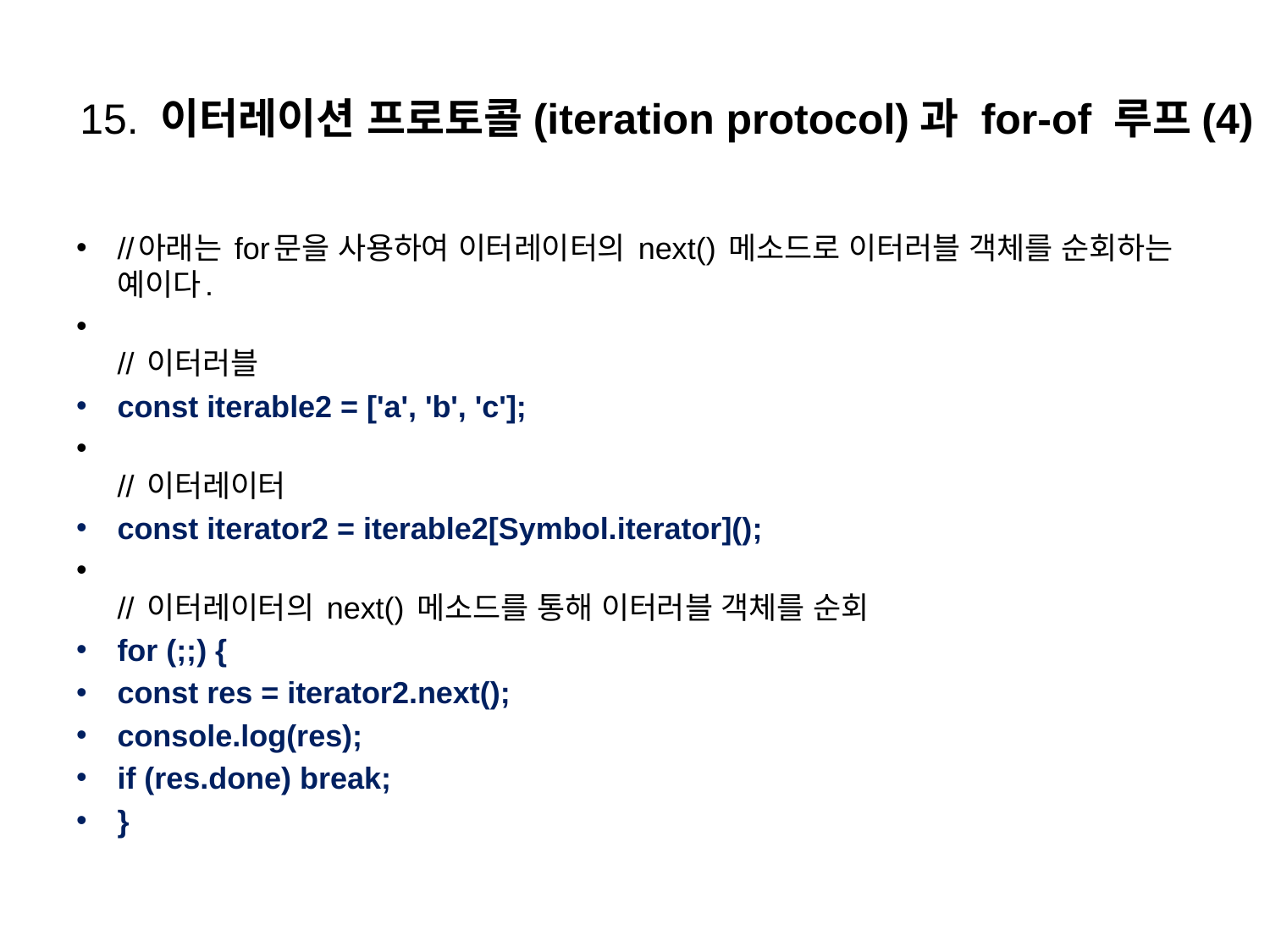

# 15. 이터레이션 프로토콜(iteration protocol)과 for-of 루프(4)
//아래는 for문을 사용하여 이터레이터의 next() 메소드로 이터러블 객체를 순회하는 예이다.
// 이터러블
const iterable2 = ['a', 'b', 'c'];
// 이터레이터
const iterator2 = iterable2[Symbol.iterator]();
// 이터레이터의 next() 메소드를 통해 이터러블 객체를 순회
for (;;) {
const res = iterator2.next();
console.log(res);
if (res.done) break;
}